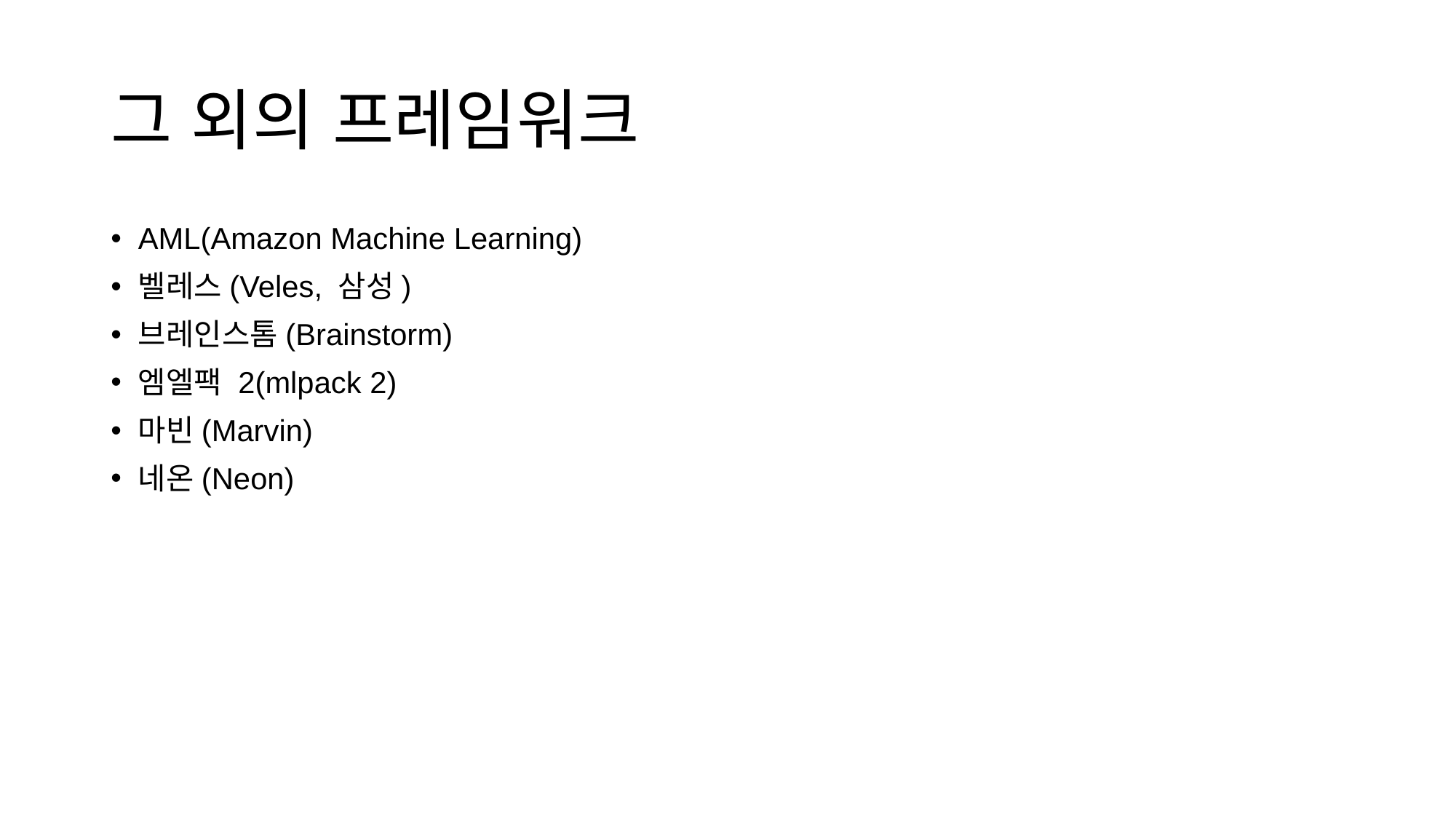

# 그 외의 프레임워크
AML(Amazon Machine Learning)
벨레스(Veles, 삼성)
브레인스톰(Brainstorm)
엠엘팩 2(mlpack 2)
마빈(Marvin)
네온(Neon)